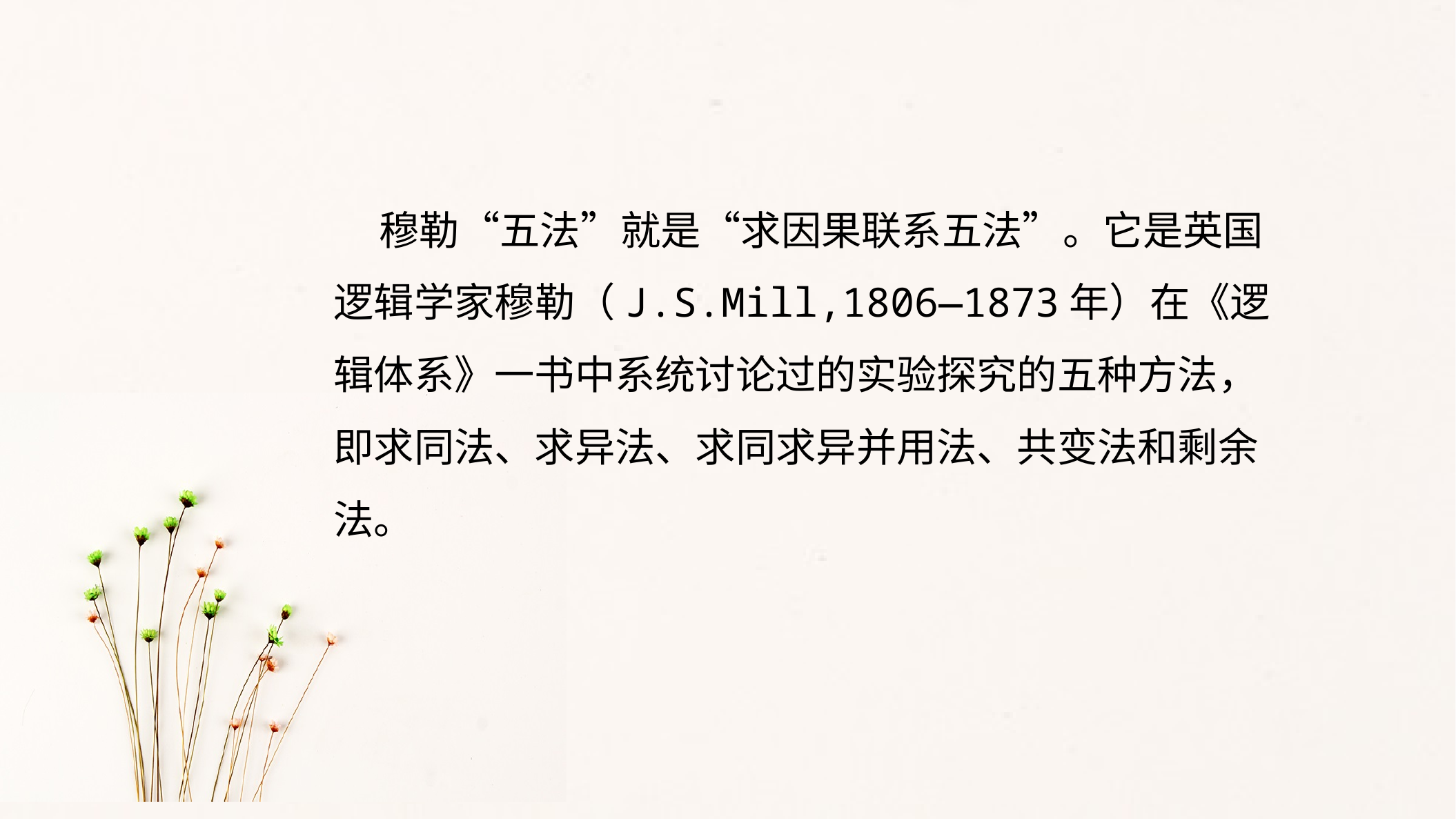

穆勒“五法”就是“求因果联系五法”。它是英国逻辑学家穆勒（J.S.Mill,1806—1873年）在《逻辑体系》一书中系统讨论过的实验探究的五种方法，即求同法、求异法、求同求异并用法、共变法和剩余法。